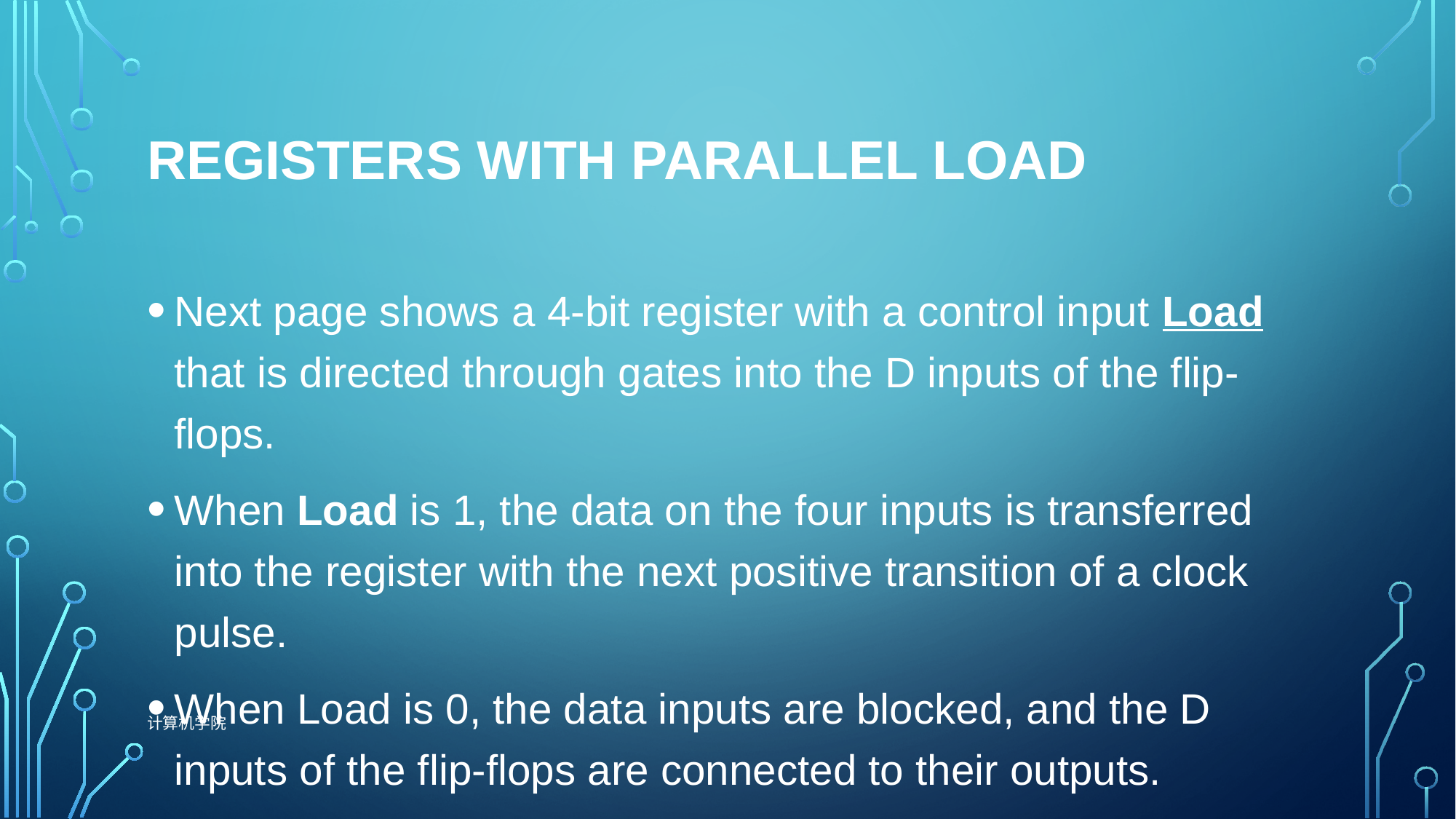

# Registers with parallel load
Next page shows a 4-bit register with a control input Load that is directed through gates into the D inputs of the flip-flops.
When Load is 1, the data on the four inputs is transferred into the register with the next positive transition of a clock pulse.
When Load is 0, the data inputs are blocked, and the D inputs of the flip-flops are connected to their outputs.
12
计算机学院